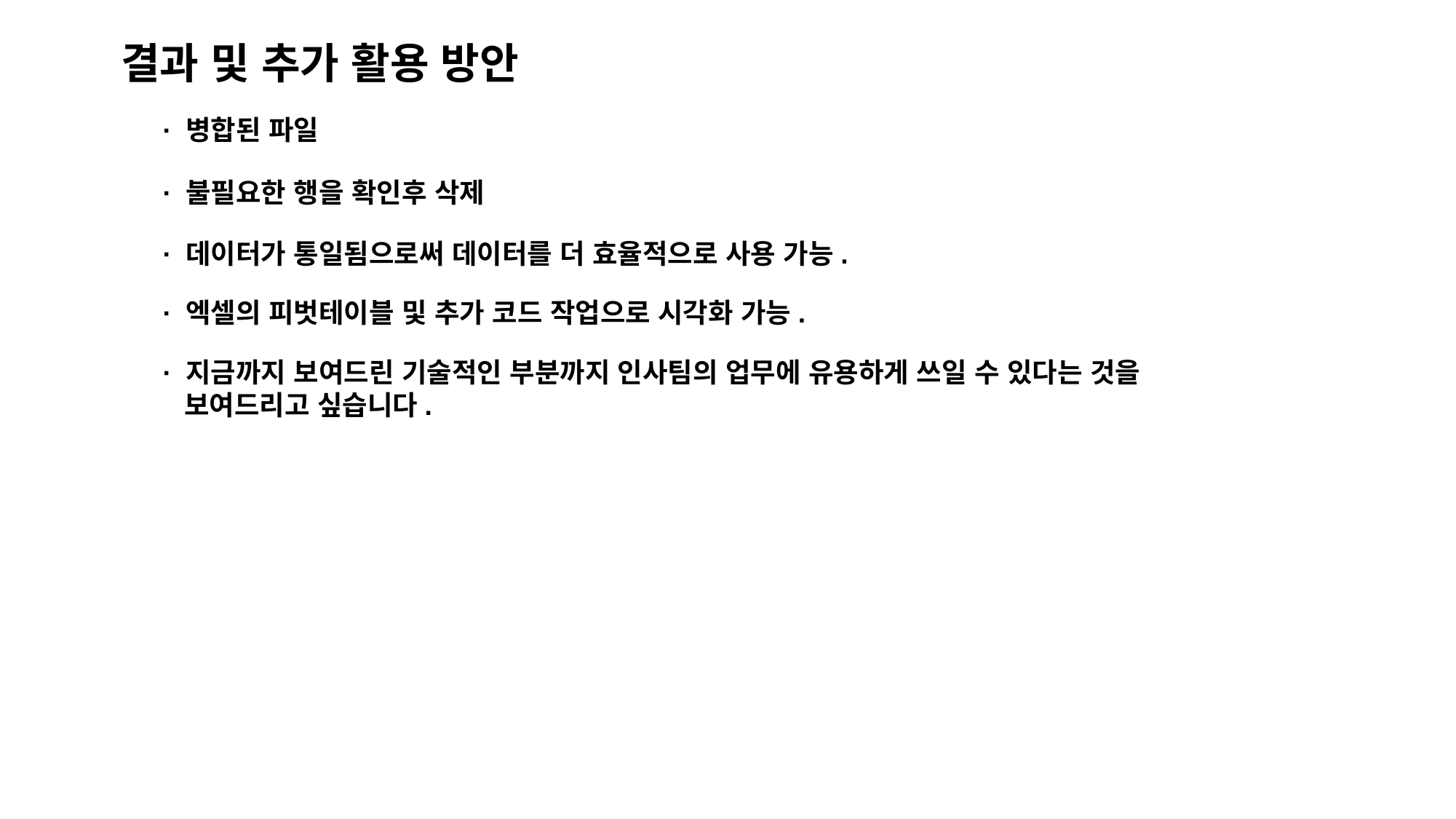

결과 및 추가 활용 방안
· 병합된 파일
· 불필요한 행을 확인후 삭제
· 데이터가 통일됨으로써 데이터를 더 효율적으로 사용 가능.
· 엑셀의 피벗테이블 및 추가 코드 작업으로 시각화 가능.
· 지금까지 보여드린 기술적인 부분까지 인사팀의 업무에 유용하게 쓰일 수 있다는 것을
  보여드리고 싶습니다.